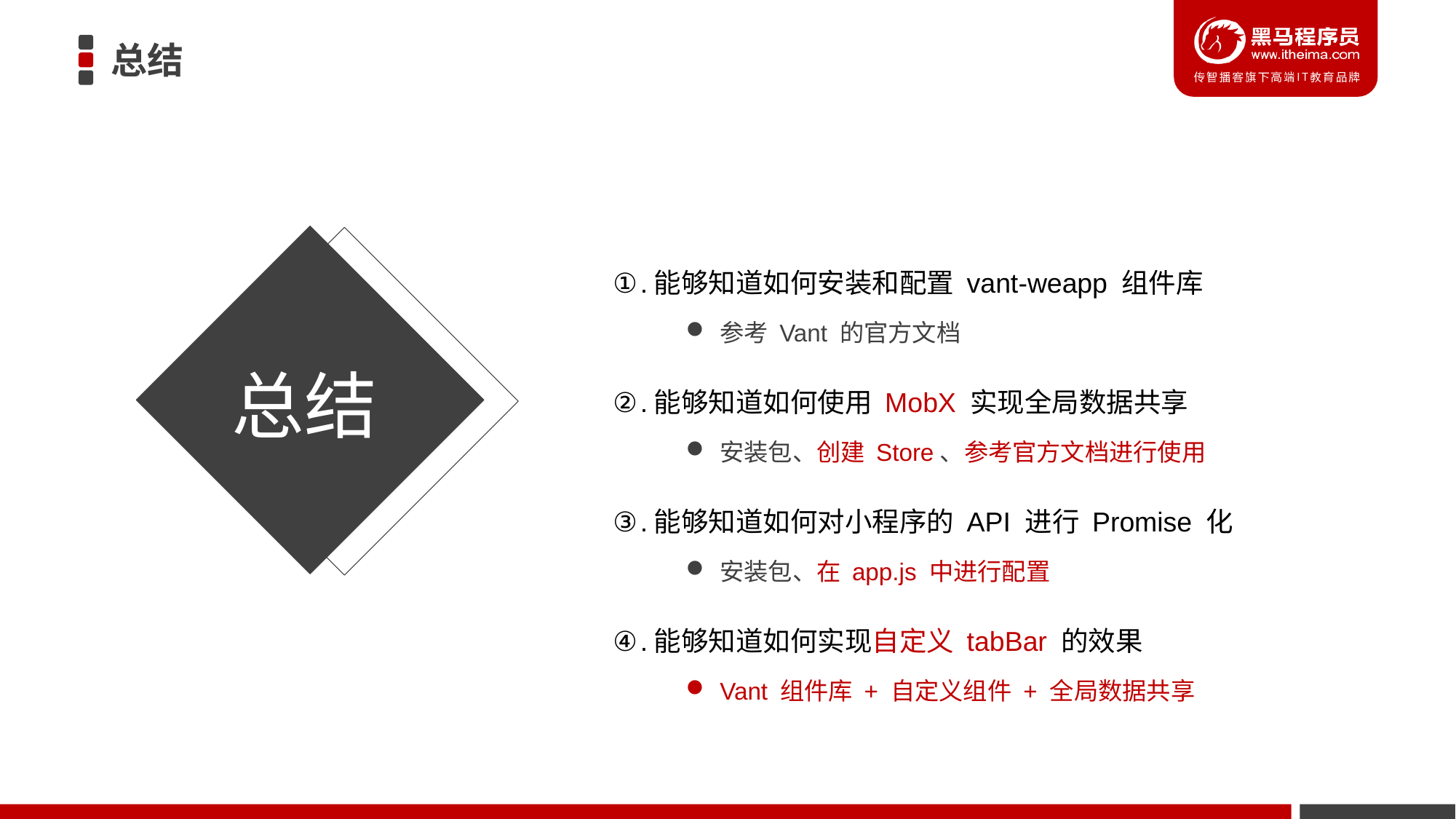

# 总结
能够知道如何安装和配置 vant-weapp 组件库
参考 Vant 的官方文档
能够知道如何使用 MobX 实现全局数据共享
安装包、创建 Store、参考官方文档进行使用
能够知道如何对小程序的 API 进行 Promise 化
安装包、在 app.js 中进行配置
能够知道如何实现自定义 tabBar 的效果
Vant 组件库 + 自定义组件 + 全局数据共享